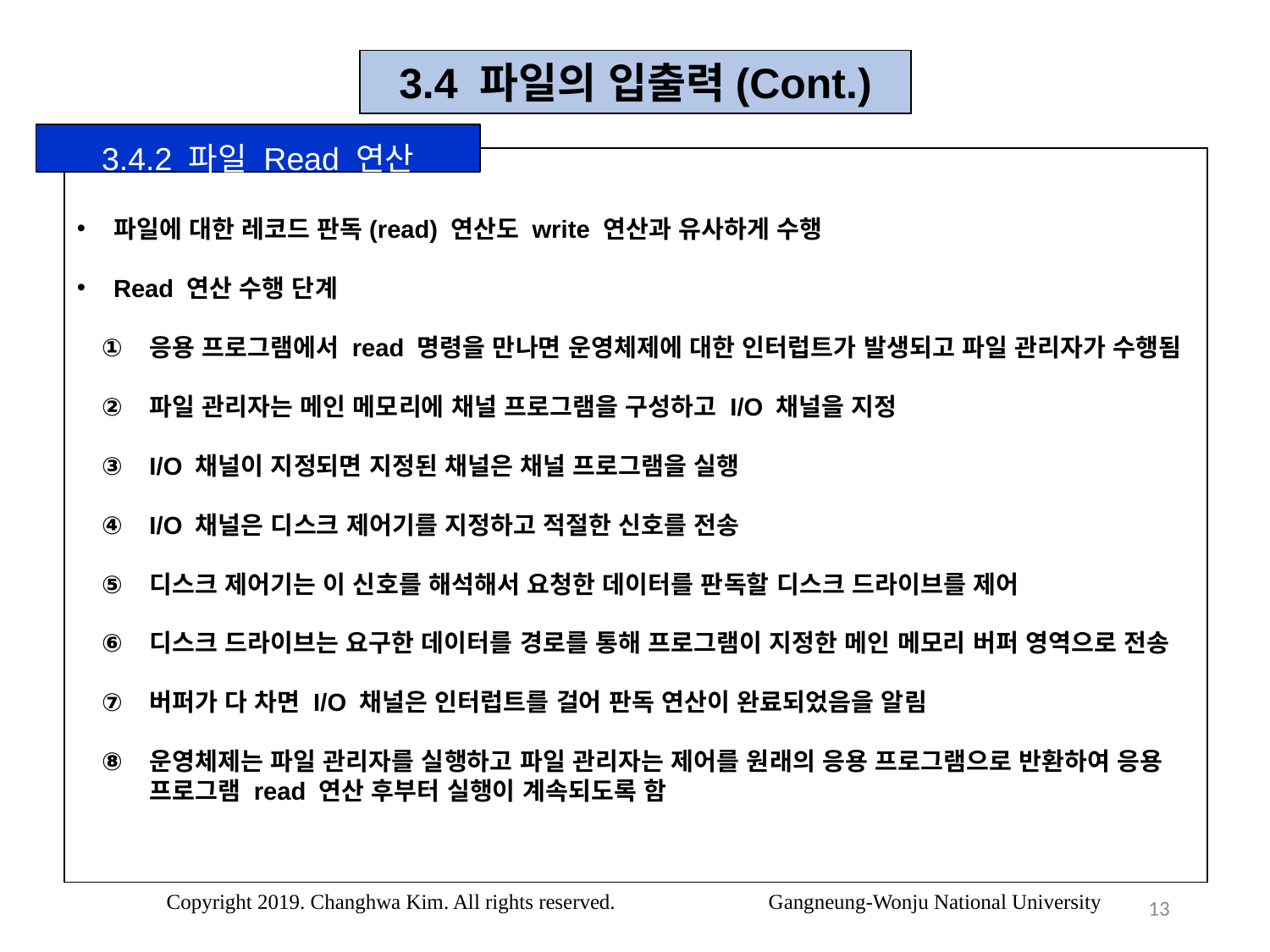

3.4 파일의 입출력(Cont.)
3.4.2 파일 Read 연산

파일에 대한 레코드 판독(read) 연산도 write 연산과 유사하게 수행

Read 연산 수행 단계

응용 프로그램에서 read 명령을 만나면 운영체제에 대한 인터럽트가 발생되고 파일 관리자가 수행됨

파일 관리자는 메인 메모리에 채널 프로그램을 구성하고 I/O 채널을 지정

I/O 채널이 지정되면 지정된 채널은 채널 프로그램을 실행

I/O 채널은 디스크 제어기를 지정하고 적절한 신호를 전송

디스크 제어기는 이 신호를 해석해서 요청한 데이터를 판독할 디스크 드라이브를 제어

디스크 드라이브는 요구한 데이터를 경로를 통해 프로그램이 지정한 메인 메모리 버퍼 영역으로 전송

버퍼가 다 차면 I/O 채널은 인터럽트를 걸어 판독 연산이 완료되었음을 알림

운영체제는 파일 관리자를 실행하고 파일 관리자는 제어를 원래의 응용 프로그램으로 반환하여 응용 프로그램 read 연산 후부터 실행이 계속되도록 함

Copyright 2019. Changhwa Kim. All rights reserved.                             Gangneung-Wonju National University
13